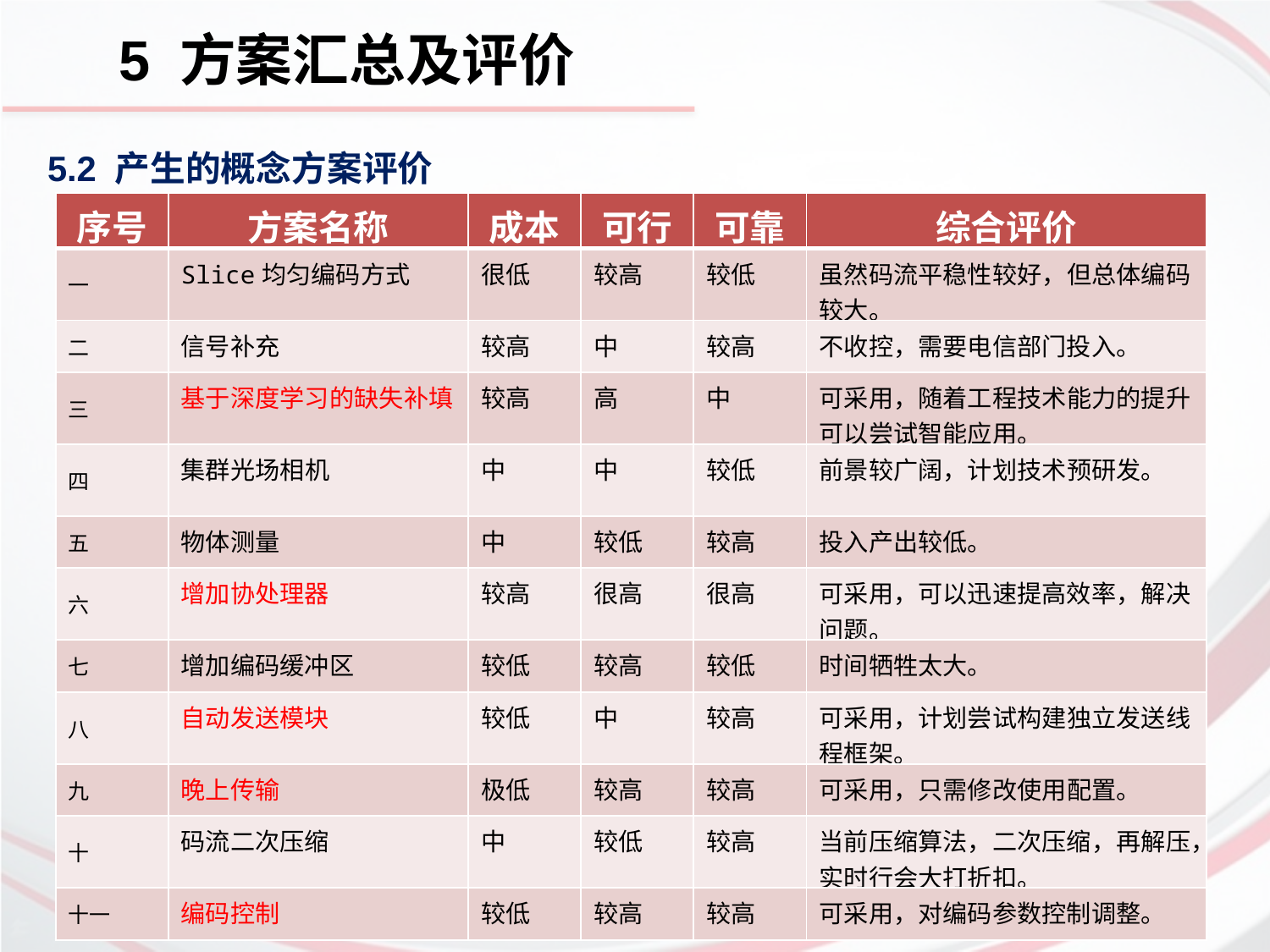

5 方案汇总及评价
5.2 产生的概念方案评价

| 序号 | 方案名称 | 成本 | 可行 | 可靠 | 综合评价 |
| --- | --- | --- | --- | --- | --- |
| 一 | Slice均匀编码方式 | 很低 | 较高 | 较低 | 虽然码流平稳性较好，但总体编码较大。 |
| 二 | 信号补充 | 较高 | 中 | 较高 | 不收控，需要电信部门投入。 |
| 三 | 基于深度学习的缺失补填 | 较高 | 高 | 中 | 可采用，随着工程技术能力的提升可以尝试智能应用。 |
| 四 | 集群光场相机 | 中 | 中 | 较低 | 前景较广阔，计划技术预研发。 |
| 五 | 物体测量 | 中 | 较低 | 较高 | 投入产出较低。 |
| 六 | 增加协处理器 | 较高 | 很高 | 很高 | 可采用，可以迅速提高效率，解决问题。 |
| 七 | 增加编码缓冲区 | 较低 | 较高 | 较低 | 时间牺牲太大。 |
| 八 | 自动发送模块 | 较低 | 中 | 较高 | 可采用，计划尝试构建独立发送线程框架。 |
| 九 | 晚上传输 | 极低 | 较高 | 较高 | 可采用，只需修改使用配置。 |
| 十 | 码流二次压缩 | 中 | 较低 | 较高 | 当前压缩算法，二次压缩，再解压，实时行会大打折扣。 |
| 十一 | 编码控制 | 较低 | 较高 | 较高 | 可采用，对编码参数控制调整。 |
49